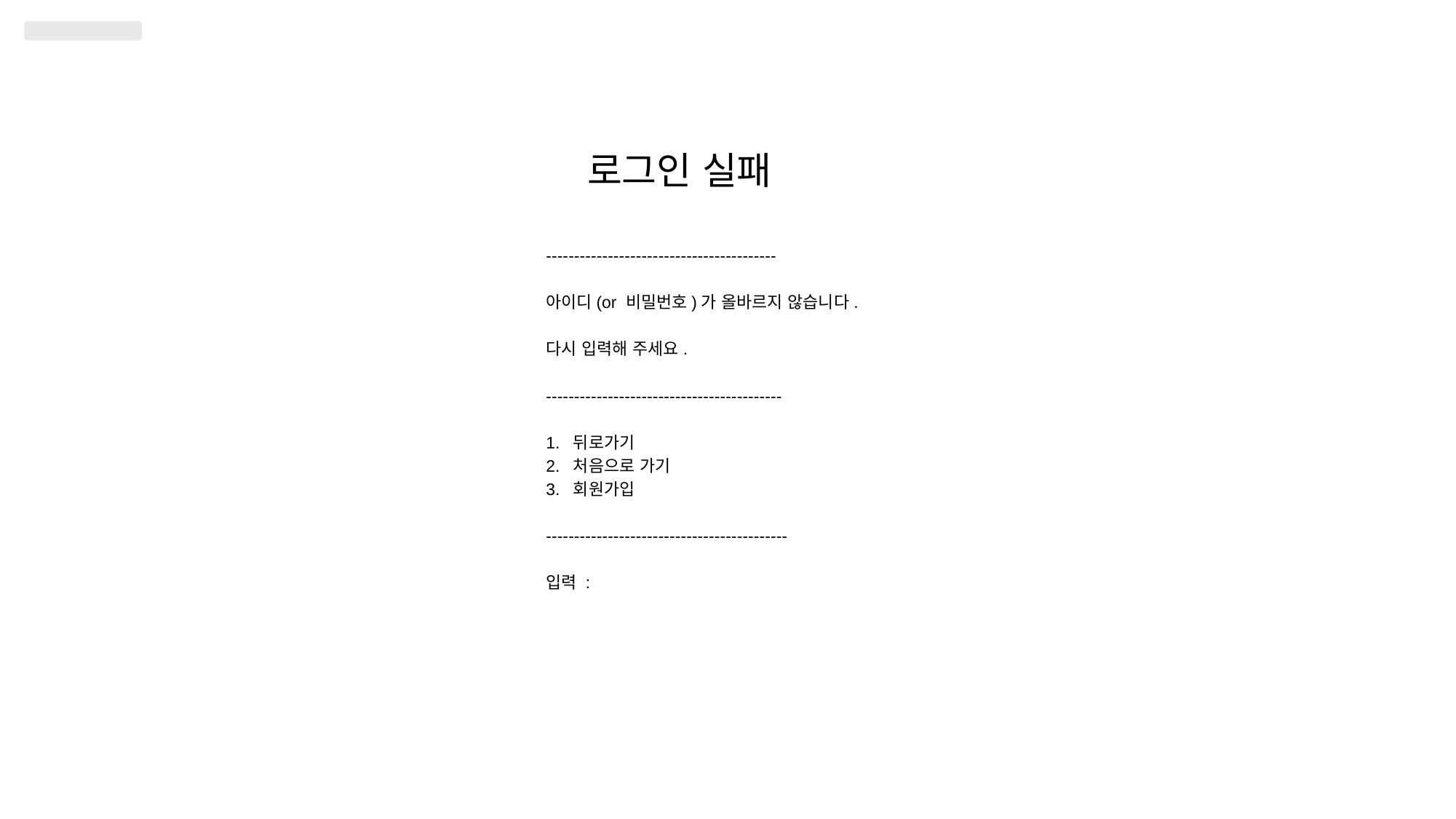

# 로그인 실패
-----------------------------------------

아이디(or 비밀번호)가 올바르지 않습니다.

다시 입력해 주세요.

------------------------------------------

뒤로가기
처음으로 가기
회원가입

-------------------------------------------

입력 :